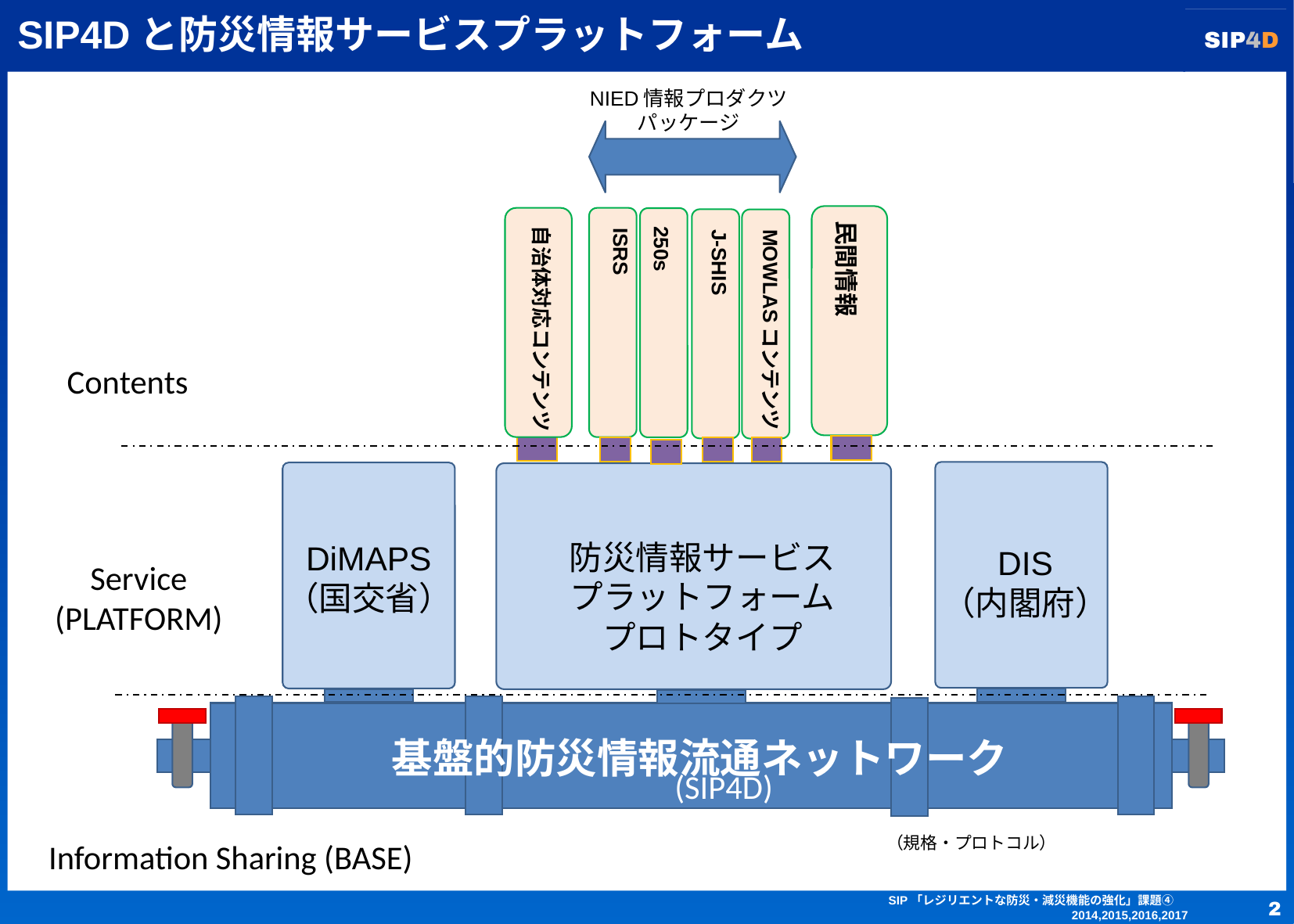

# SIP4Dと防災情報サービスプラットフォーム
NIED情報プロダクツ
パッケージ

民間情報

自治体対応コンテンツ
ISRS
MOWLASコンテンツ
J-SHIS
250s
Contents

防災情報サービス
プラットフォーム
プロトタイプ
DiMAPS
（国交省）
DIS
（内閣府）
Service
(PLATFORM)

基盤的防災情報流通ネットワーク

(SIP4D)
（規格・プロトコル）
Information Sharing (BASE)
2
SIP「レジリエントな防災・減災機能の強化」課題④　2014,2015,2016,2017